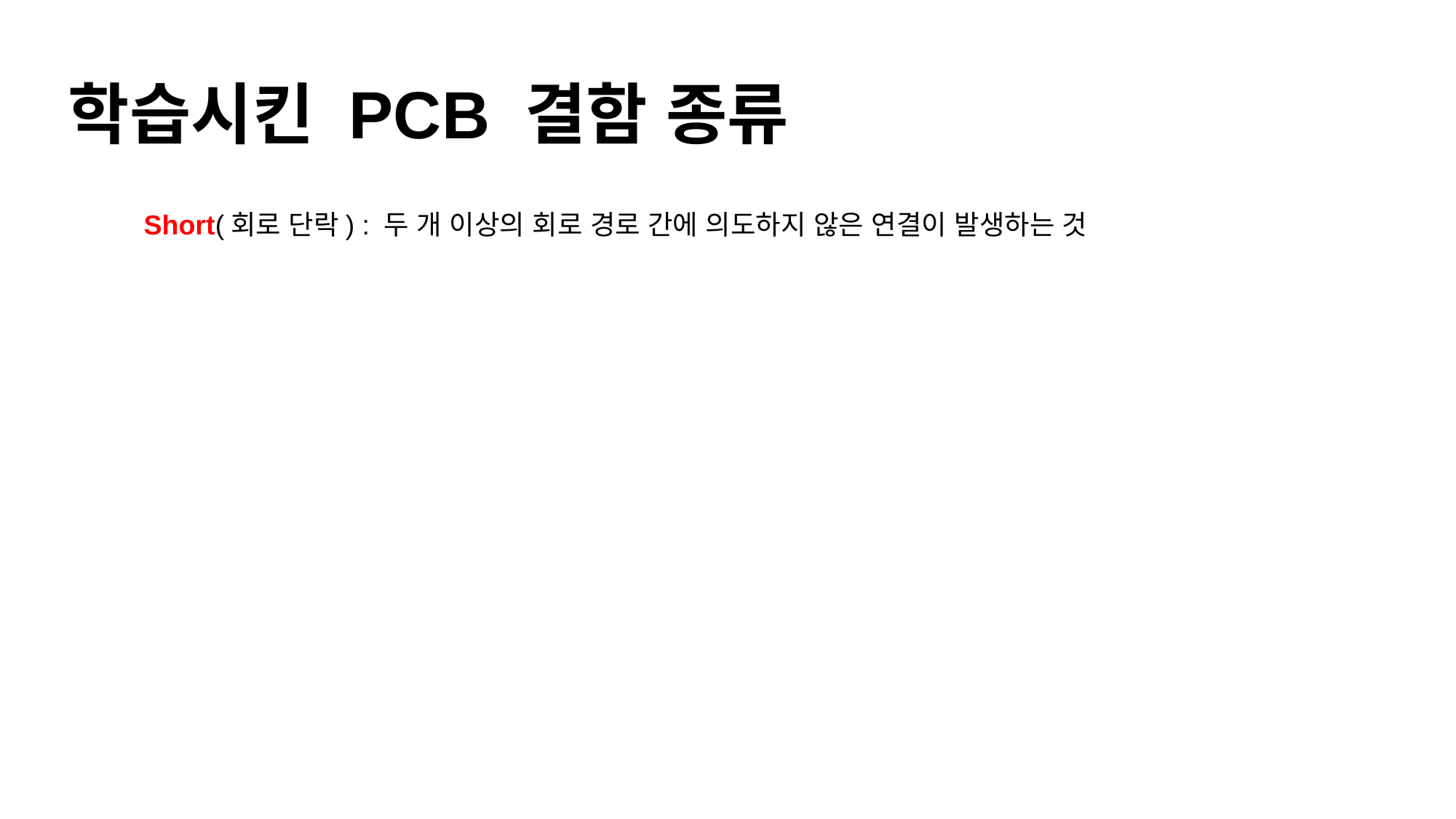

# 학습시킨 PCB 결함 종류
Short(회로 단락) : 두 개 이상의 회로 경로 간에 의도하지 않은 연결이 발생하는 것